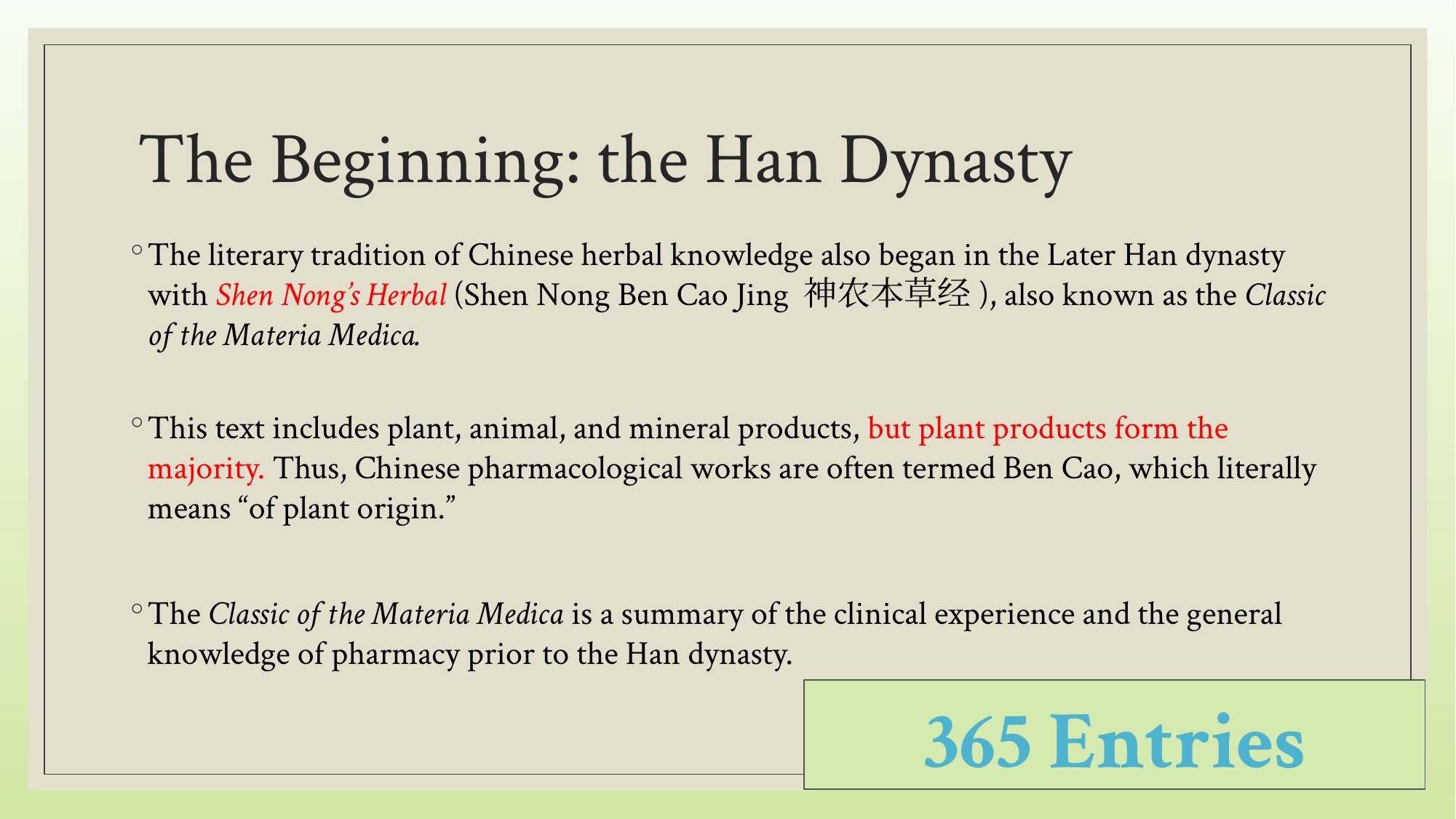

# The Beginning: the Han Dynasty
The literary tradition of Chinese herbal knowledge also began in the Later Han dynasty with Shen Nong’s Herbal (Shen Nong Ben Cao Jing 神农本草经), also known as the Classic of the Materia Medica.

This text includes plant, animal, and mineral products, but plant products form the majority. Thus, Chinese pharmacological works are often termed Ben Cao, which literally means “of plant origin.”

The Classic of the Materia Medica is a summary of the clinical experience and the general knowledge of pharmacy prior to the Han dynasty.
365 Entries